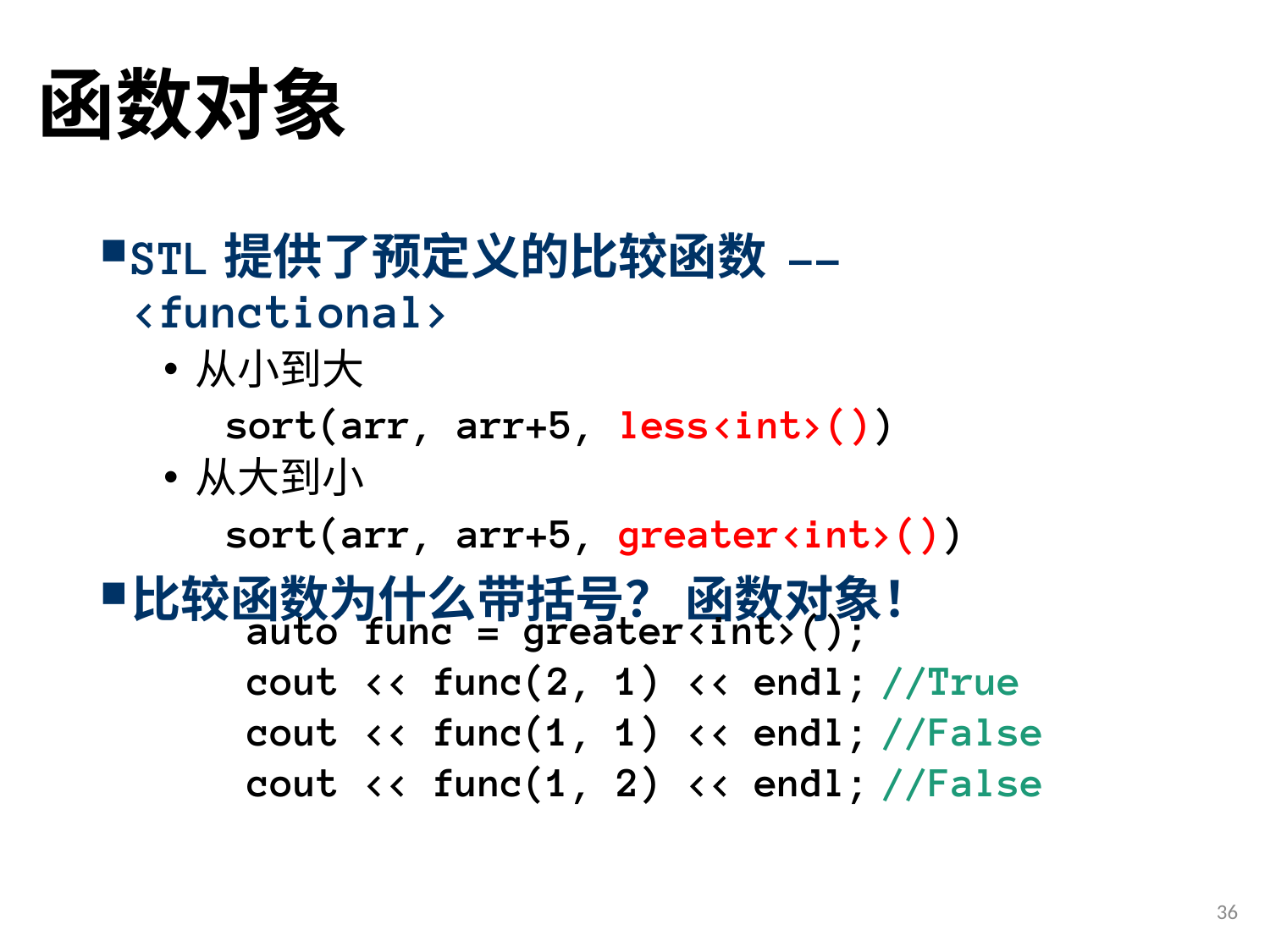

# 函数对象
STL提供了预定义的比较函数 -- <functional>
从小到大
sort(arr, arr+5, less<int>())
从大到小
sort(arr, arr+5, greater<int>())
比较函数为什么带括号？ 函数对象！
auto func = greater<int>();
cout << func(2, 1) << endl;	//True
cout << func(1, 1) << endl;	//False
cout << func(1, 2) << endl;	//False
36